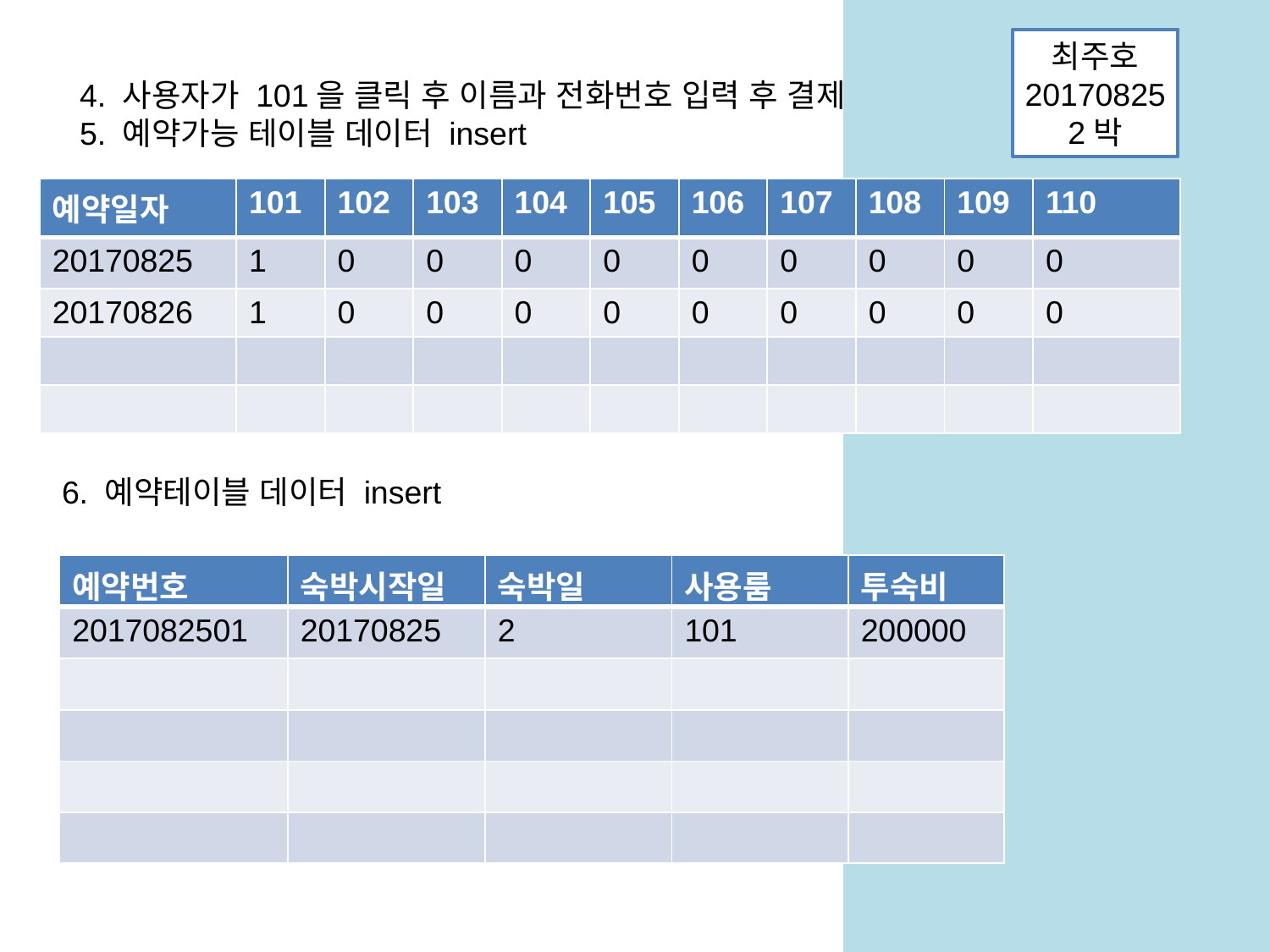

최주호
20170825
2박
4. 사용자가 101을 클릭 후 이름과 전화번호 입력 후 결제
5. 예약가능 테이블 데이터 insert
| 예약일자 | 101 | 102 | 103 | 104 | 105 | 106 | 107 | 108 | 109 | 110 |
| --- | --- | --- | --- | --- | --- | --- | --- | --- | --- | --- |
| 20170825 | 1 | 0 | 0 | 0 | 0 | 0 | 0 | 0 | 0 | 0 |
| 20170826 | 1 | 0 | 0 | 0 | 0 | 0 | 0 | 0 | 0 | 0 |
|  |  |  |  |  |  |  |  |  |  |  |
|  |  |  |  |  |  |  |  |  |  |  |
6. 예약테이블 데이터 insert
| 예약번호 | 숙박시작일 | 숙박일 | 사용룸 | 투숙비 |
| --- | --- | --- | --- | --- |
| 2017082501 | 20170825 | 2 | 101 | 200000 |
|  |  |  |  |  |
|  |  |  |  |  |
|  |  |  |  |  |
|  |  |  |  |  |